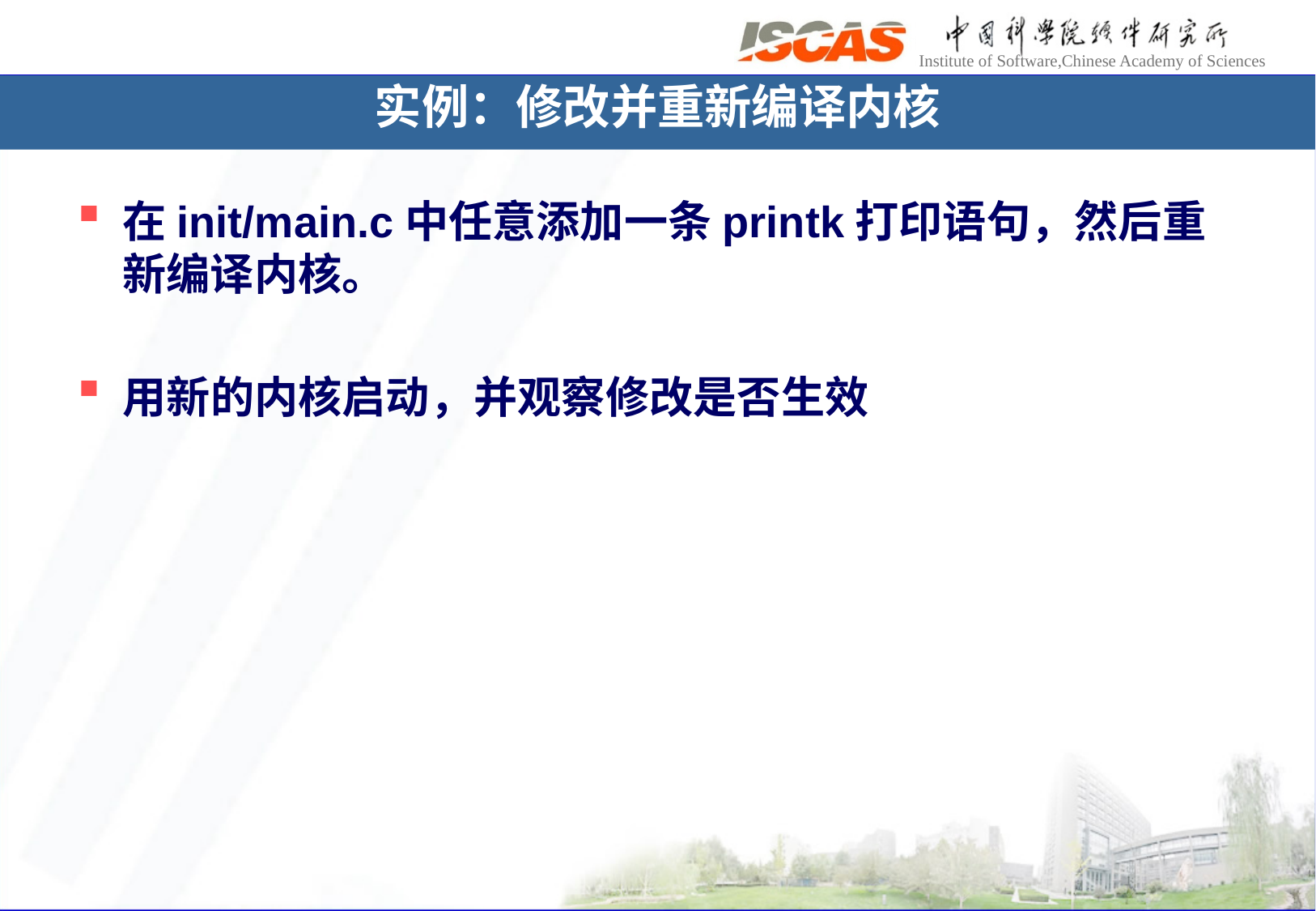

# 实例：修改并重新编译内核
在init/main.c中任意添加一条printk打印语句，然后重新编译内核。

用新的内核启动，并观察修改是否生效